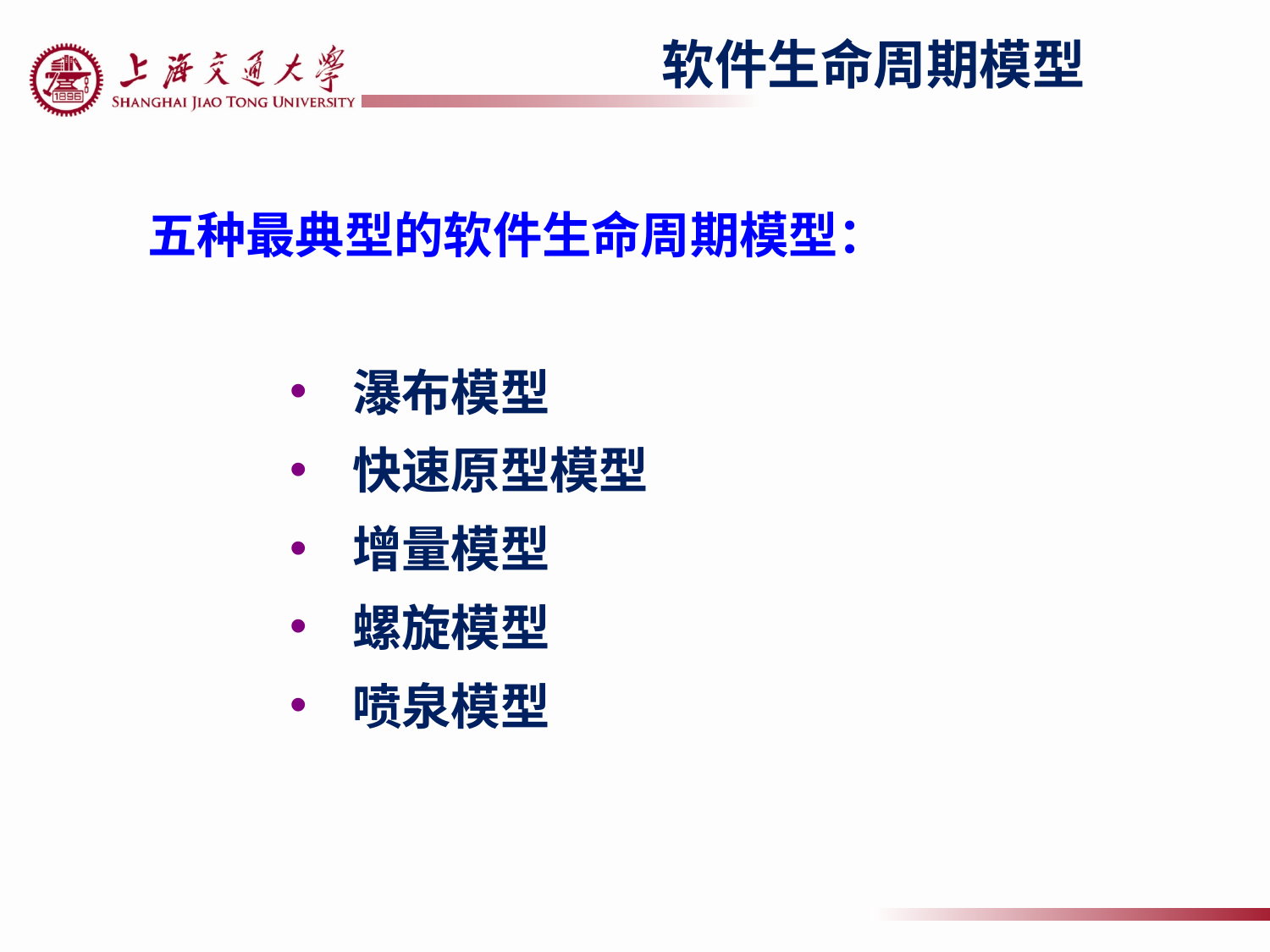

软件生命周期模型
五种最典型的软件生命周期模型：

   瀑布模型
   快速原型模型
   增量模型
   螺旋模型
   喷泉模型